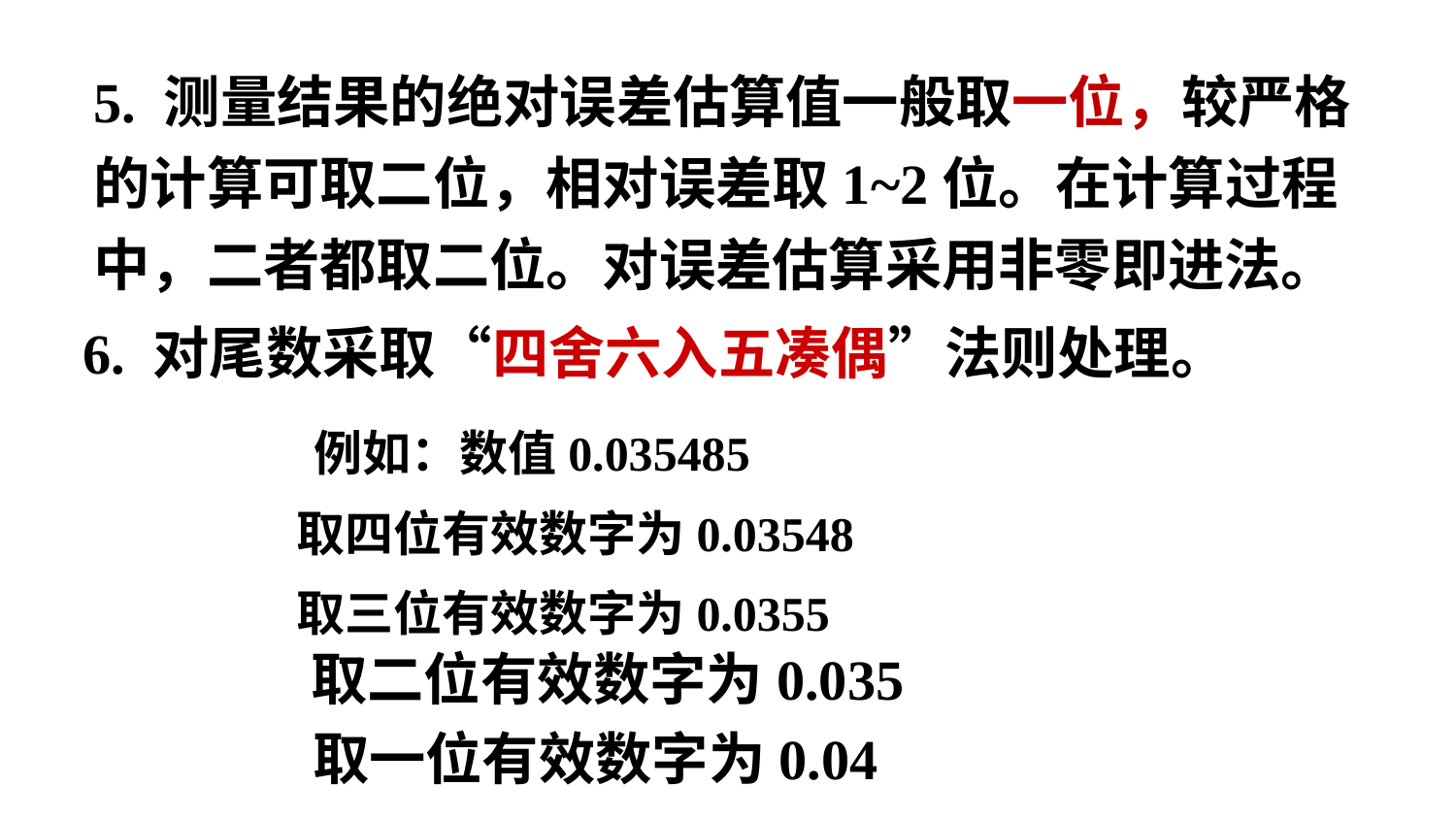

5. 测量结果的绝对误差估算值一般取一位，较严格的计算可取二位，相对误差取1~2位。在计算过程中，二者都取二位。对误差估算采用非零即进法。
6. 对尾数采取“四舍六入五凑偶”法则处理。
        例如：数值0.035485
        取四位有效数字为0.03548
        取三位有效数字为0.0355
        取二位有效数字为0.035
        取一位有效数字为0.04
30